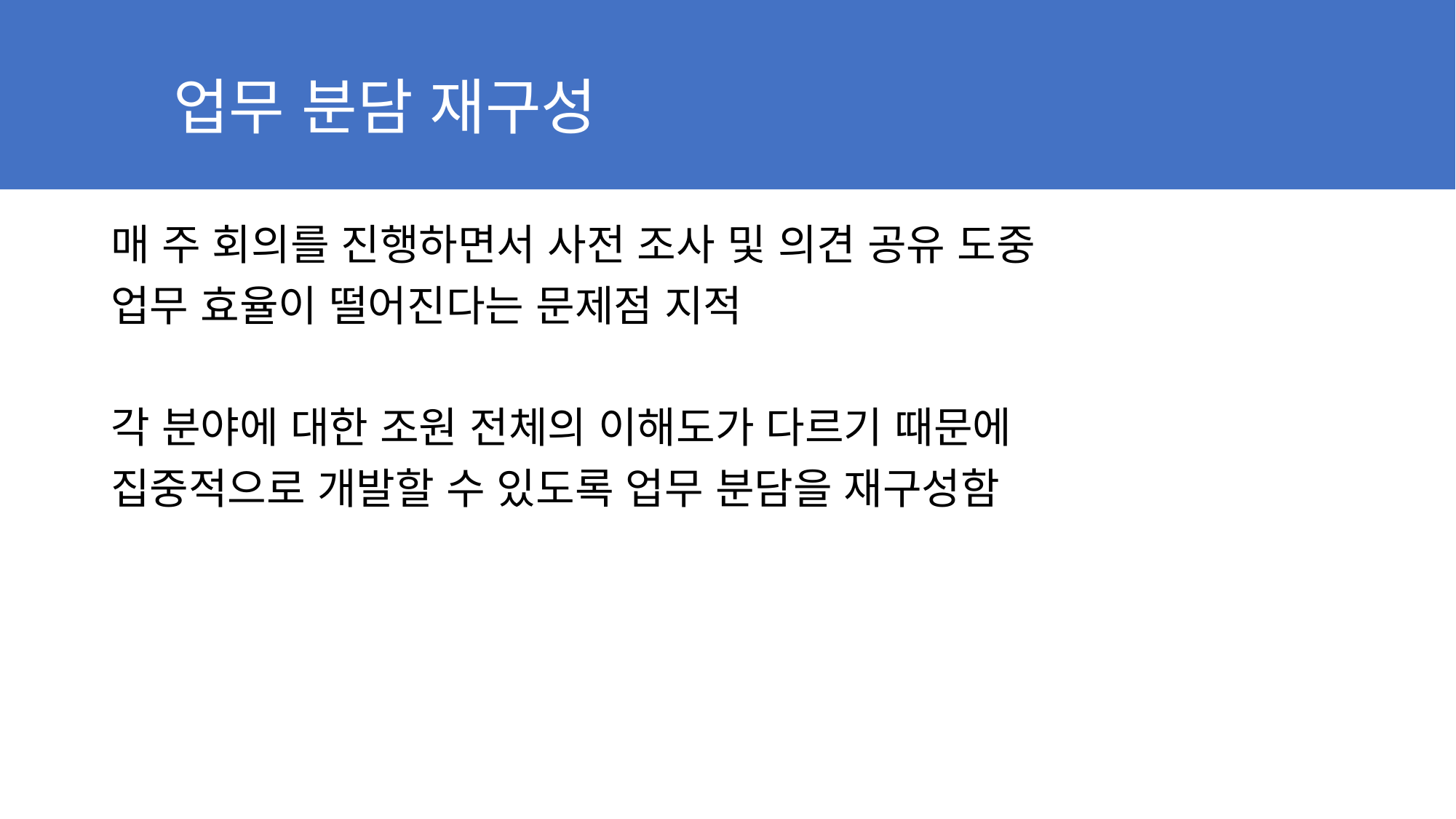

# 업무 분담 재구성
매 주 회의를 진행하면서 사전 조사 및 의견 공유 도중
업무 효율이 떨어진다는 문제점 지적

각 분야에 대한 조원 전체의 이해도가 다르기 때문에
집중적으로 개발할 수 있도록 업무 분담을 재구성함